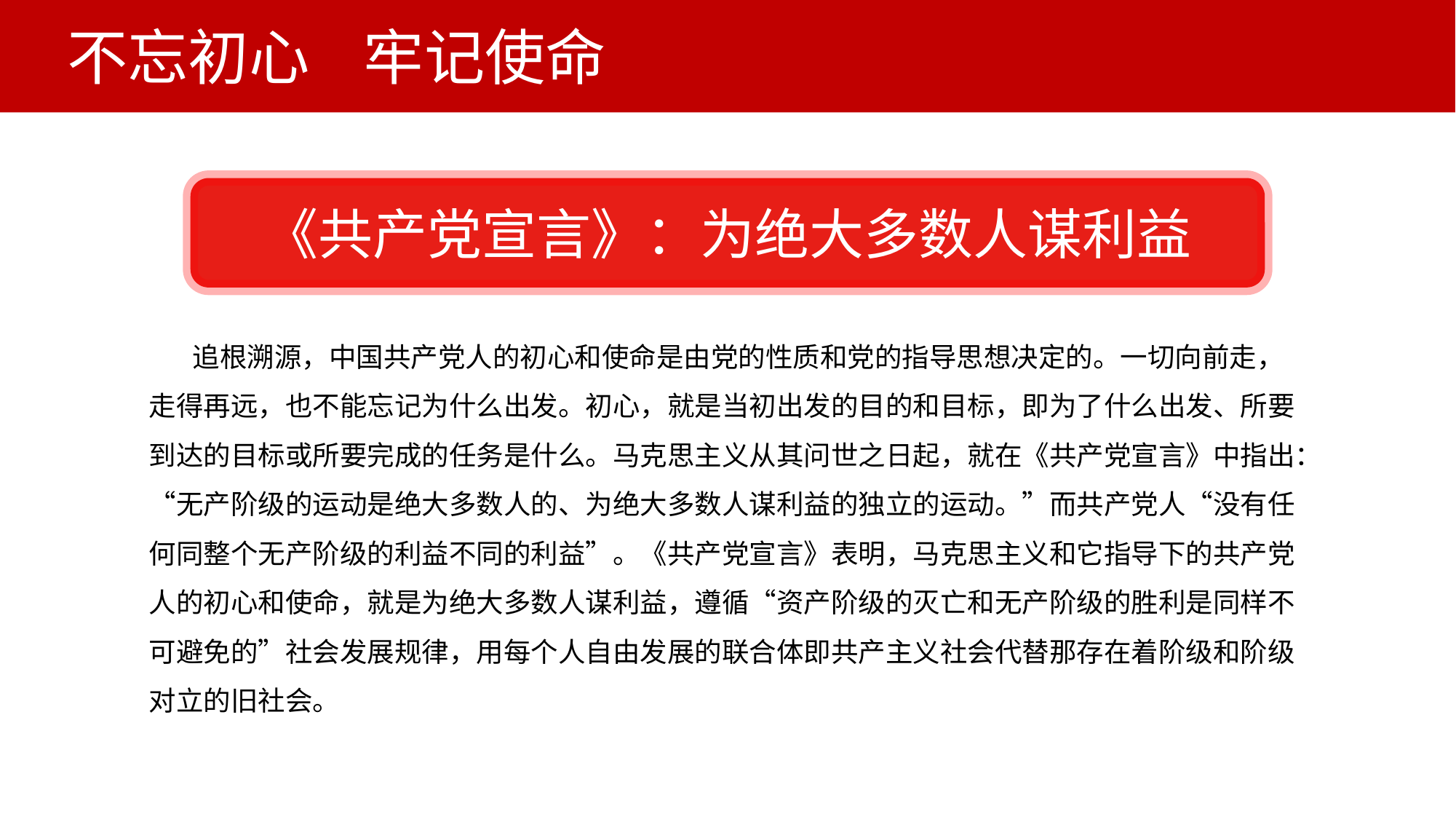

不忘初心    牢记使命
《共产党宣言》：为绝大多数人谋利益
      追根溯源，中国共产党人的初心和使命是由党的性质和党的指导思想决定的。一切向前走，走得再远，也不能忘记为什么出发。初心，就是当初出发的目的和目标，即为了什么出发、所要到达的目标或所要完成的任务是什么。马克思主义从其问世之日起，就在《共产党宣言》中指出：“无产阶级的运动是绝大多数人的、为绝大多数人谋利益的独立的运动。”而共产党人“没有任何同整个无产阶级的利益不同的利益”。《共产党宣言》表明，马克思主义和它指导下的共产党人的初心和使命，就是为绝大多数人谋利益，遵循“资产阶级的灭亡和无产阶级的胜利是同样不可避免的”社会发展规律，用每个人自由发展的联合体即共产主义社会代替那存在着阶级和阶级对立的旧社会。